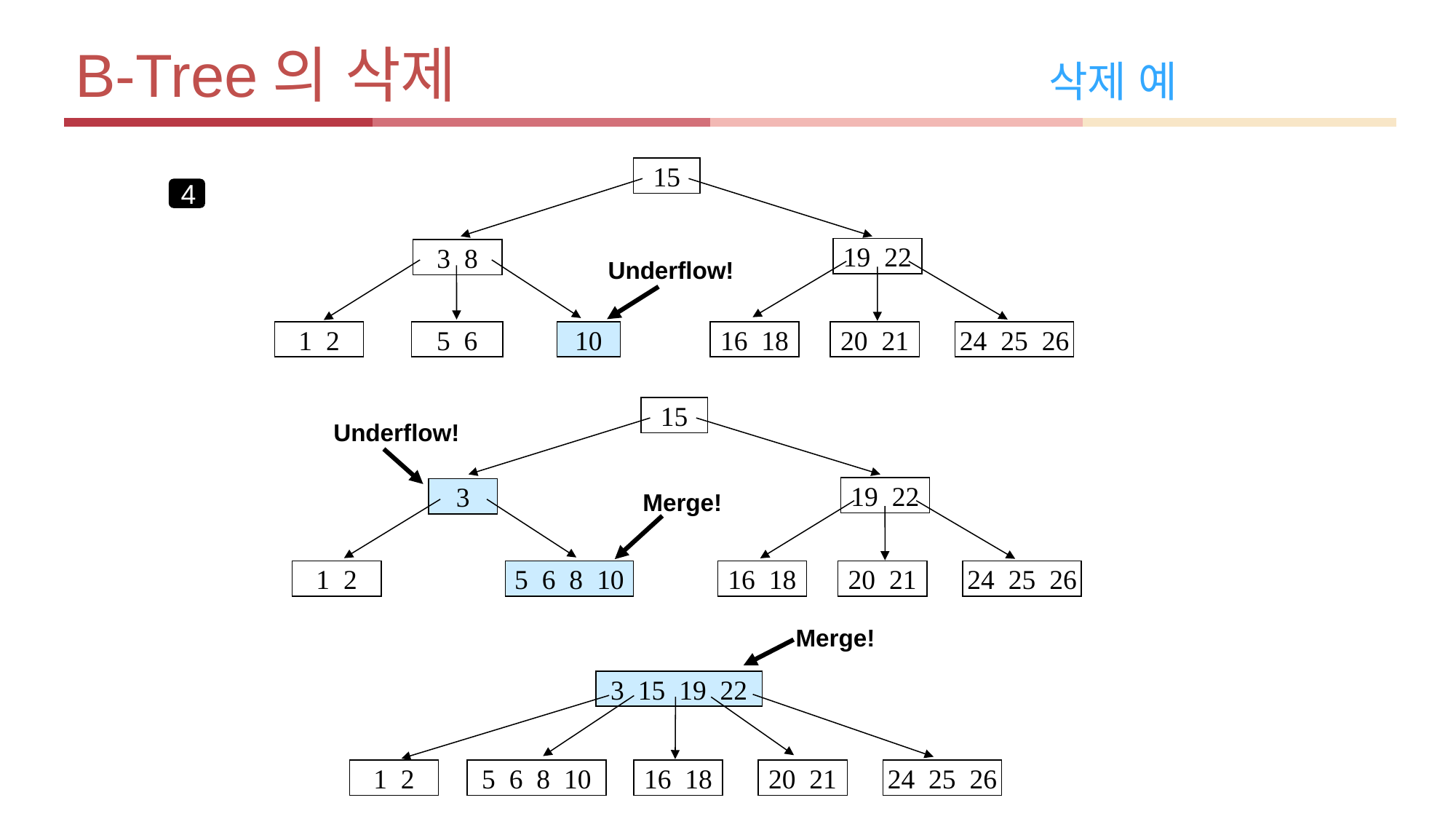

B-Tree의 삭제                                   삭제 예
15

19  22
3  8
Underflow!

1  2
5  6
10
16  18
20  21
24  25  26
15
Underflow!

19  22
3
Merge!

1  2
5  6  8  10
16  18
20  21
24  25  26
Merge!

3  15  19  22

1  2
5  6  8  10
16  18
20  21
24  25  26
4